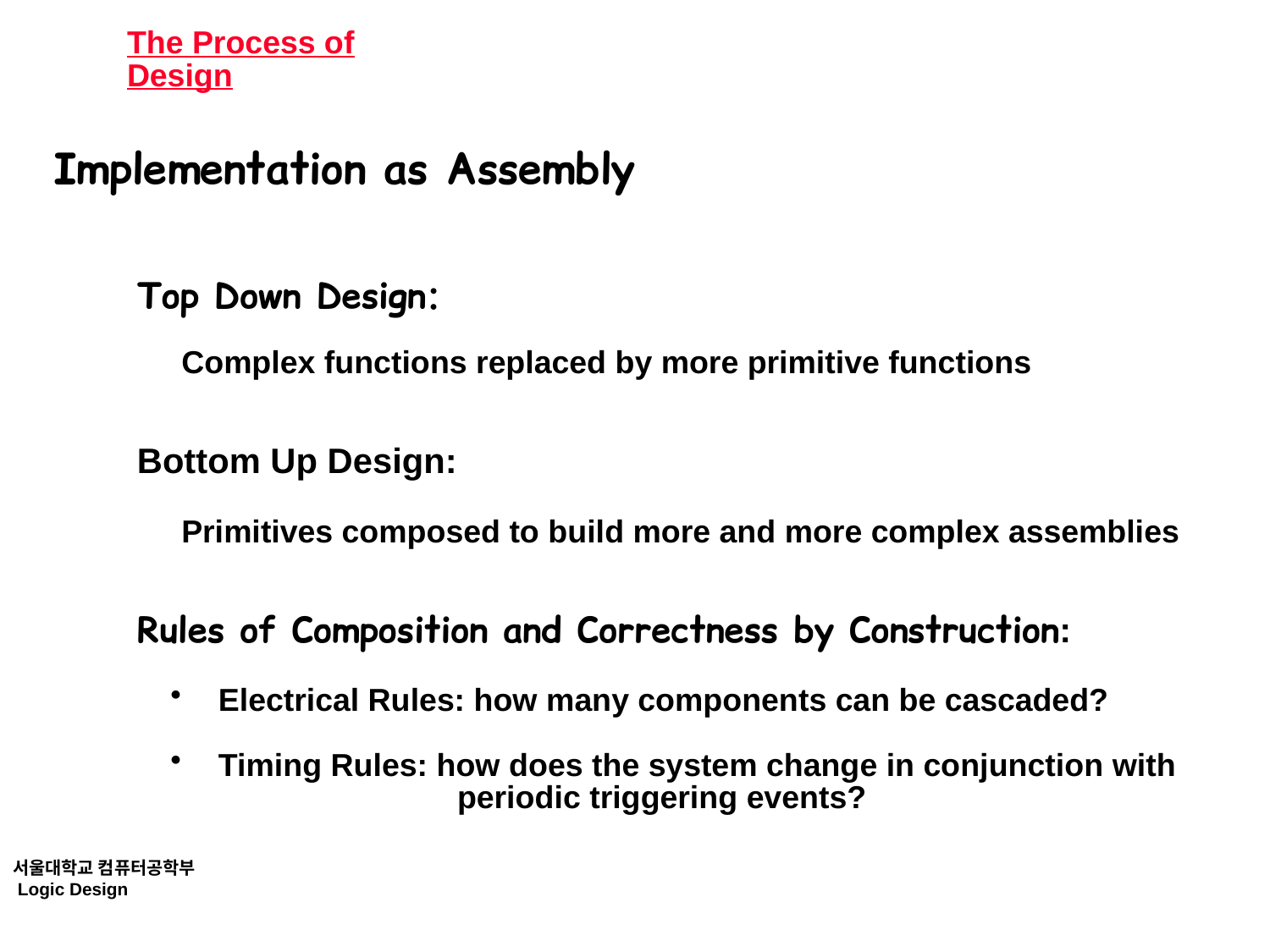

# The Process of Design
Implementation as Assembly
Top Down Design:

     Complex functions replaced by more primitive functions

Bottom Up Design:

     Primitives composed to build more and more complex assemblies

Rules of Composition and Correctness by Construction:

  Electrical Rules: how many components can be cascaded?

  Timing Rules: how does the system change in conjunction with
                                    periodic triggering events?
서울대학교 컴퓨터공학부
 Logic Design                                                                                                                                                                                                               Chap1.9